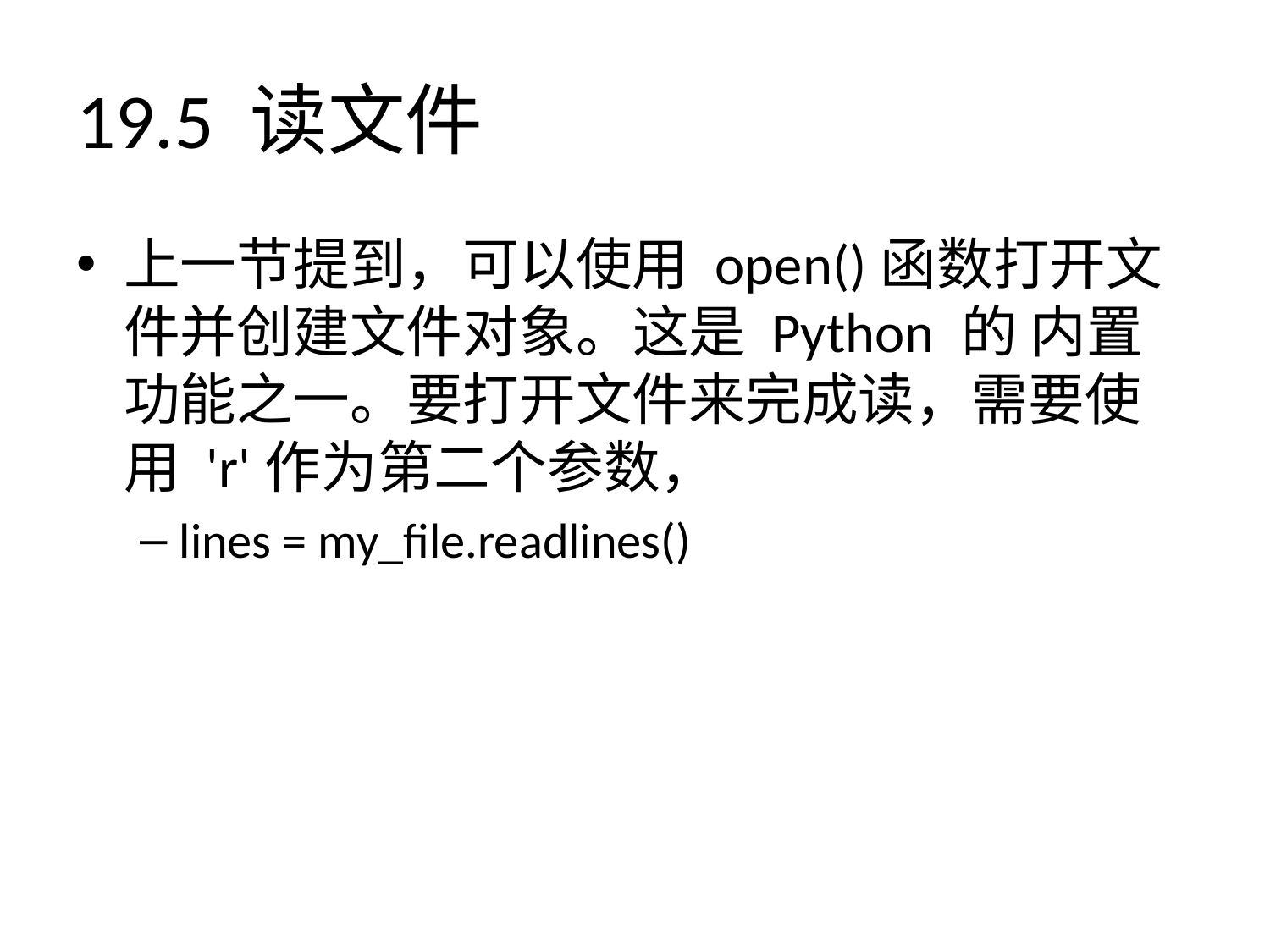

# 19.5 读文件
上一节提到，可以使用 open()函数打开文件并创建文件对象。这是 Python 的 内置功能之一。要打开文件来完成读，需要使用 'r'作为第二个参数，
lines = my_file.readlines()